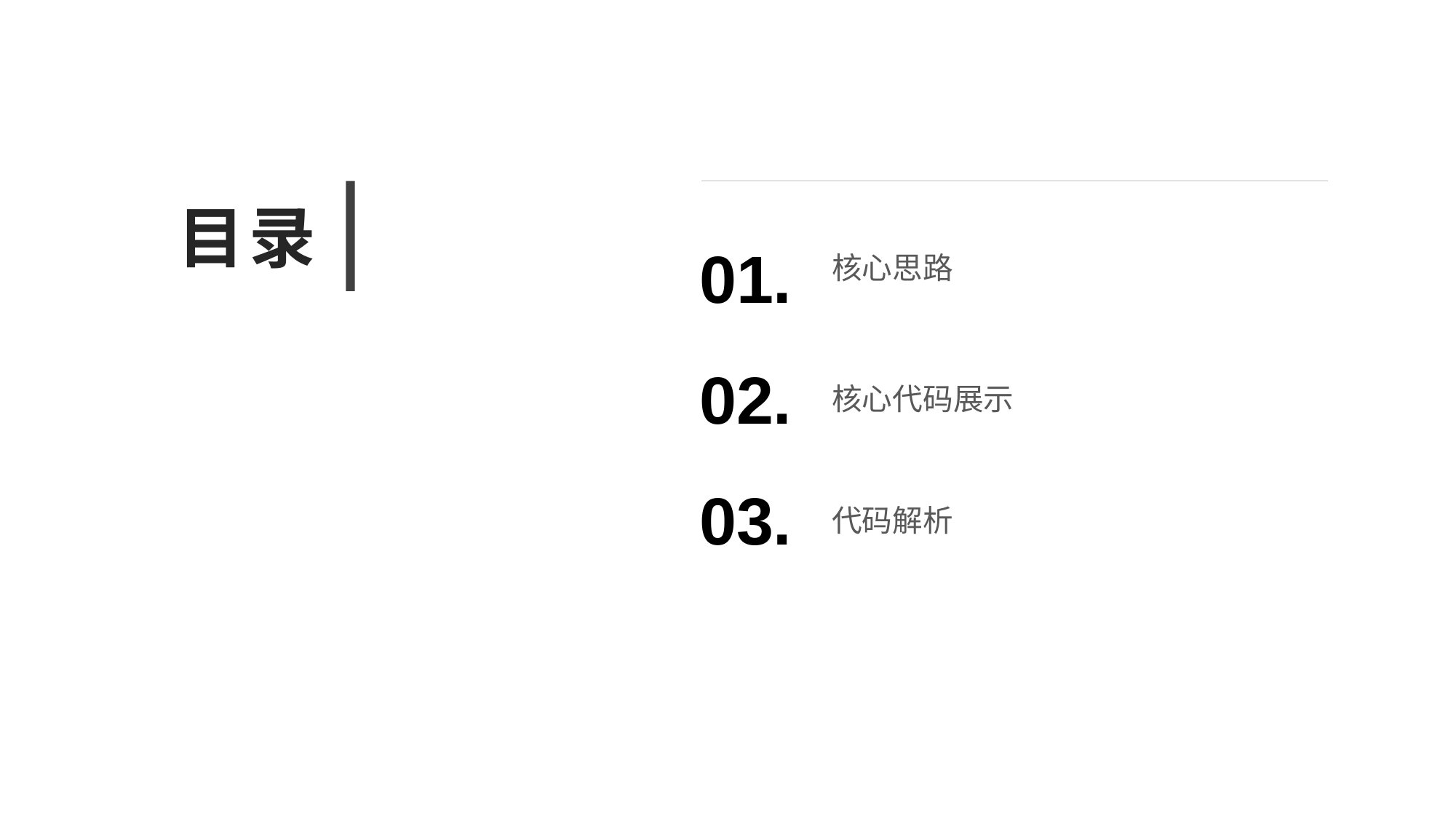

目录
01.
核心思路
02.
核心代码展示
03.

代码解析